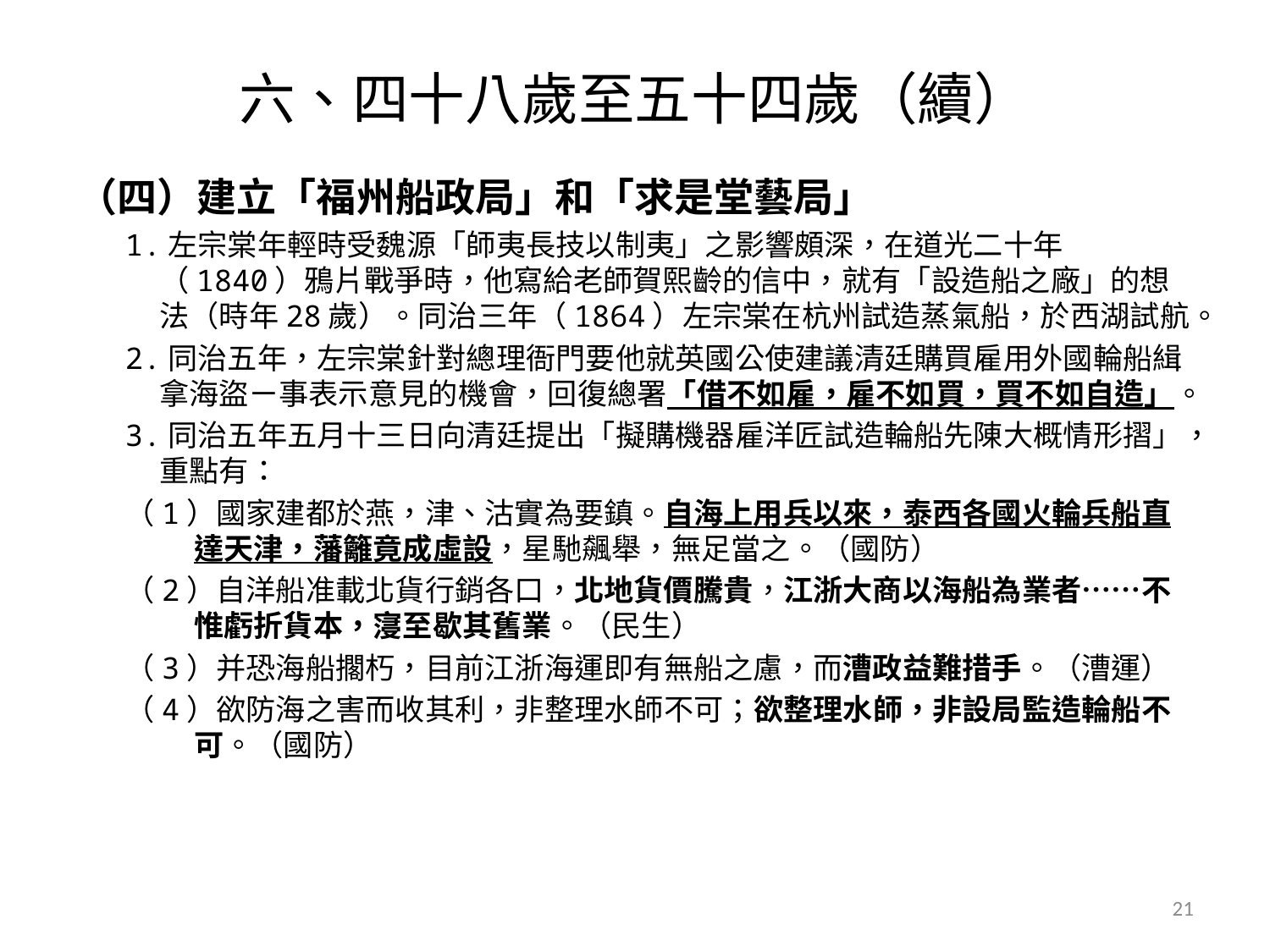

# 六、四十八歲至五十四歲（續）
（四）建立「福州船政局」和「求是堂藝局」
1.左宗棠年輕時受魏源「師夷長技以制夷」之影響頗深，在道光二十年（1840）鴉片戰爭時，他寫給老師賀熙齡的信中，就有「設造船之廠」的想法（時年28歲）。同治三年（1864）左宗棠在杭州試造蒸氣船，於西湖試航。
2.同治五年，左宗棠針對總理衙門要他就英國公使建議清廷購買雇用外國輪船緝拿海盜ㄧ事表示意見的機會，回復總署「借不如雇，雇不如買，買不如自造」。
3.同治五年五月十三日向清廷提出「擬購機器雇洋匠試造輪船先陳大概情形摺」，重點有：
（1）國家建都於燕，津、沽實為要鎮。自海上用兵以來，泰西各國火輪兵船直達天津，藩籬竟成虛設，星馳飆舉，無足當之。（國防）
（2）自洋船准載北貨行銷各口，北地貨價騰貴，江浙大商以海船為業者⋯⋯不惟虧折貨本，寖至歇其舊業。（民生）
（3）并恐海船擱朽，目前江浙海運即有無船之慮，而漕政益難措手。（漕運）
（4）欲防海之害而收其利，非整理水師不可；欲整理水師，非設局監造輪船不可。（國防）

21